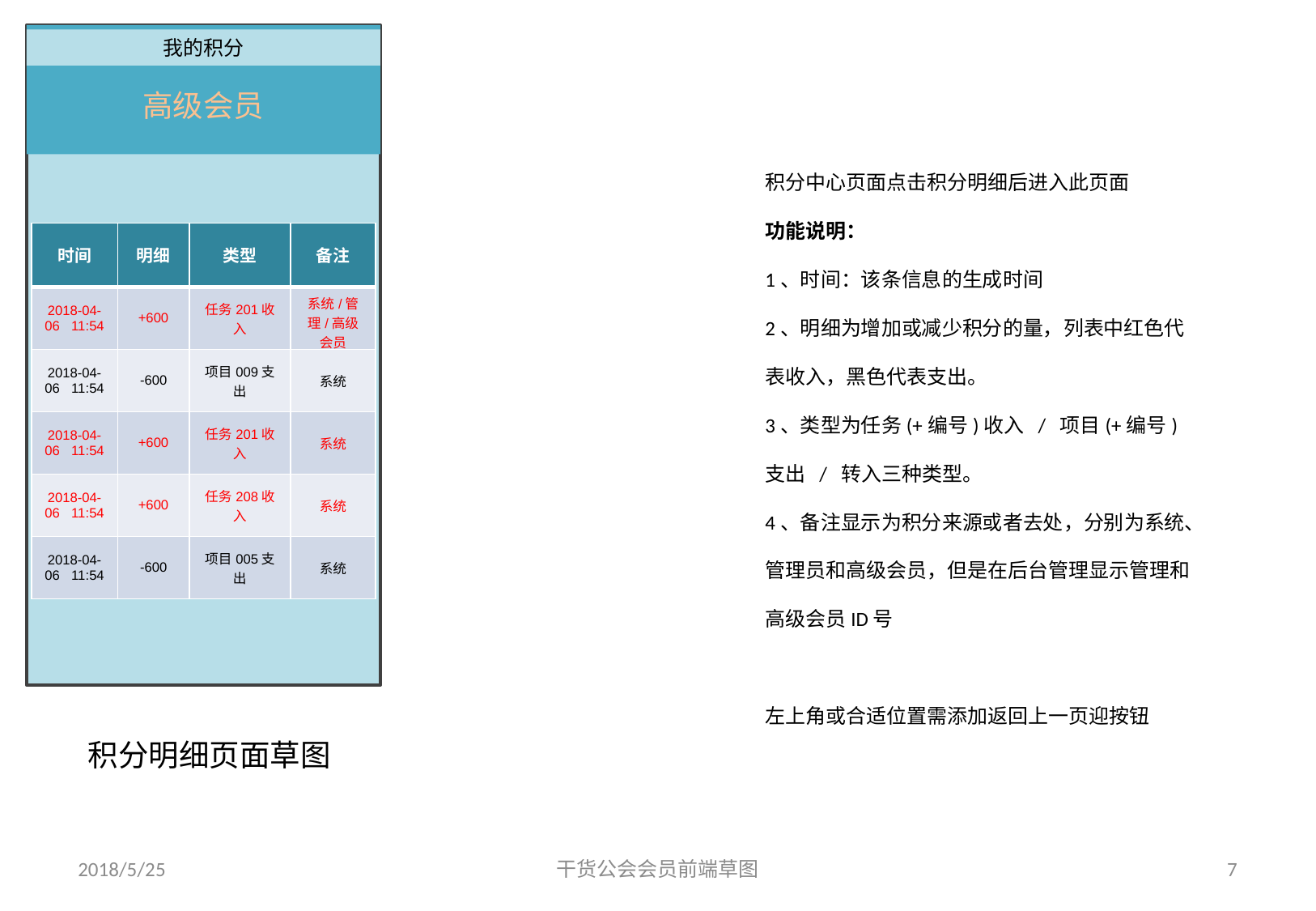

我的积分
高级会员
积分中心页面点击积分明细后进入此页面
功能说明：
1、时间：该条信息的生成时间
2、明细为增加或减少积分的量，列表中红色代表收入，黑色代表支出。
3、类型为任务(+编号)收入  /  项目(+编号)支出  /  转入三种类型。
4、备注显示为积分来源或者去处，分别为系统、管理员和高级会员，但是在后台管理显示管理和高级会员ID号

左上角或合适位置需添加返回上一页迎按钮

| 时间 | 明细 | 类型 | 备注 |
| --- | --- | --- | --- |
| 2018-04-06 11:54 | +600 | 任务201收入 | 系统/管理/高级会员 |
| 2018-04-06 11:54 | -600 | 项目009支出 | 系统 |
| 2018-04-06 11:54 | +600 | 任务201收入 | 系统 |
| 2018-04-06 11:54 | +600 | 任务208收入 | 系统 |
| 2018-04-06 11:54 | -600 | 项目005支出 | 系统 |
积分明细页面草图
2018/5/25
干货公会会员前端草图
7